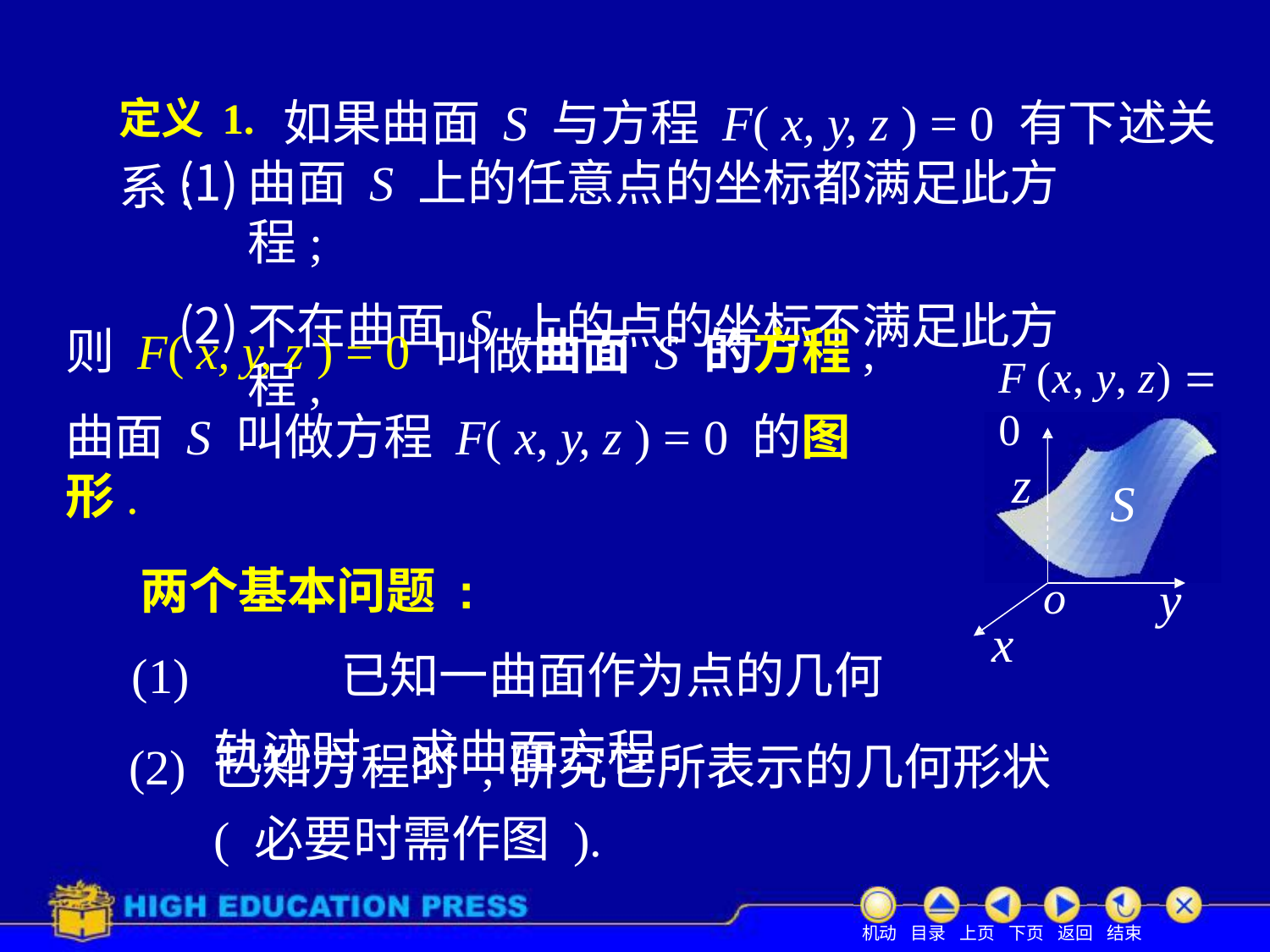

# 定义1. 如果曲面 S 与方程 F( x, y, z ) = 0 有下述关系:
曲面 S 上的任意点的坐标都满足此方程;
不在曲面 S 上的点的坐标不满足此方程,
则 F( x, y, z ) = 0 叫做曲面 S 的方程,
曲面 S 叫做方程 F( x, y, z ) = 0 的图形.
两个基本问题 :
(1)		已知一曲面作为点的几何轨迹时, 求曲面方程.
F (x, y, z) = 0
z

S

y
o

x
(2)	已知方程时 ,	研究它所表示的几何形状
( 必要时需作图 ).

机动 目录 上页 下页 返回 结束